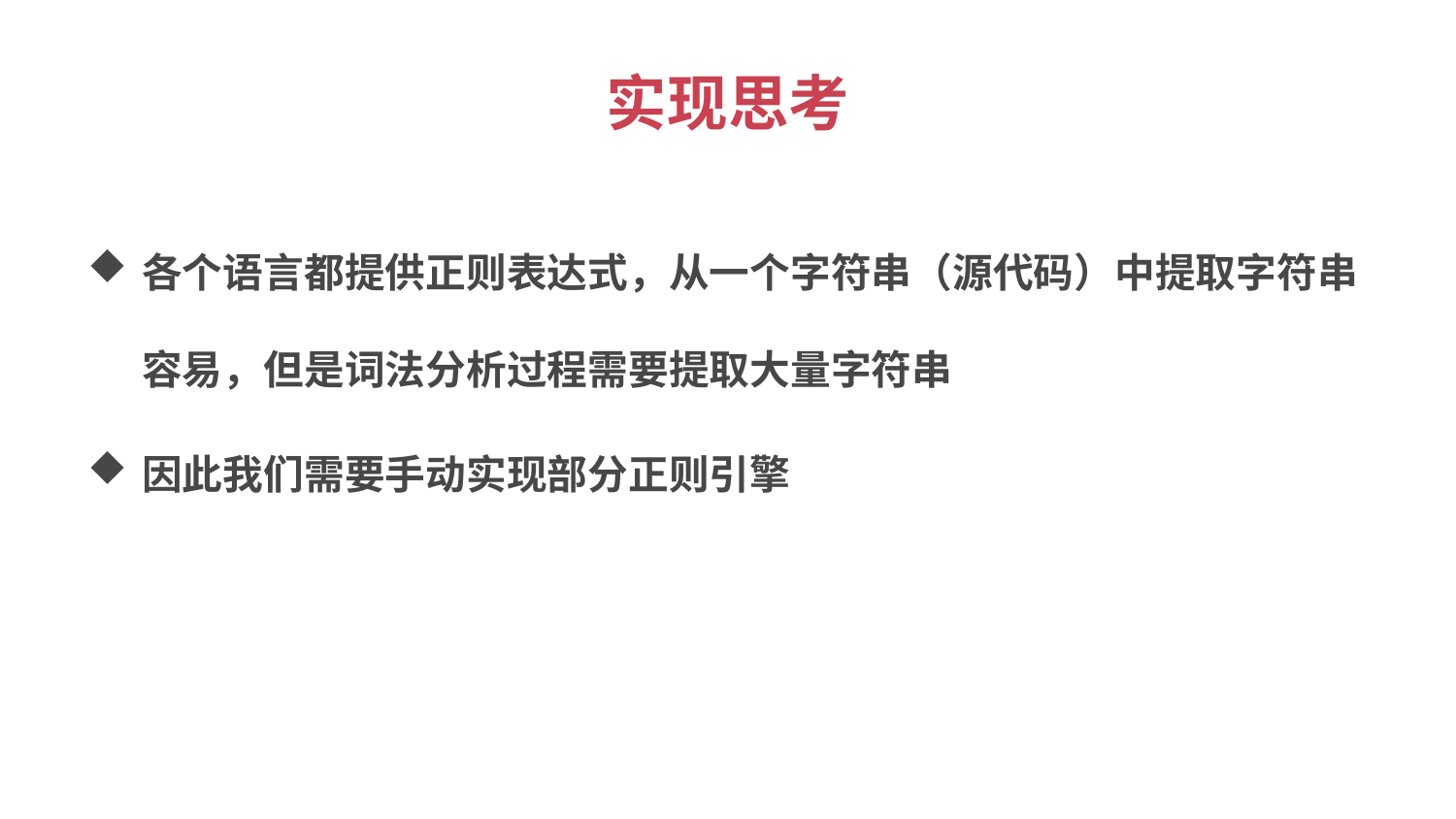

# 实现思考
各个语言都提供正则表达式，从一个字符串（源代码）中提取字符串容易，但是词法分析过程需要提取大量字符串
因此我们需要手动实现部分正则引擎